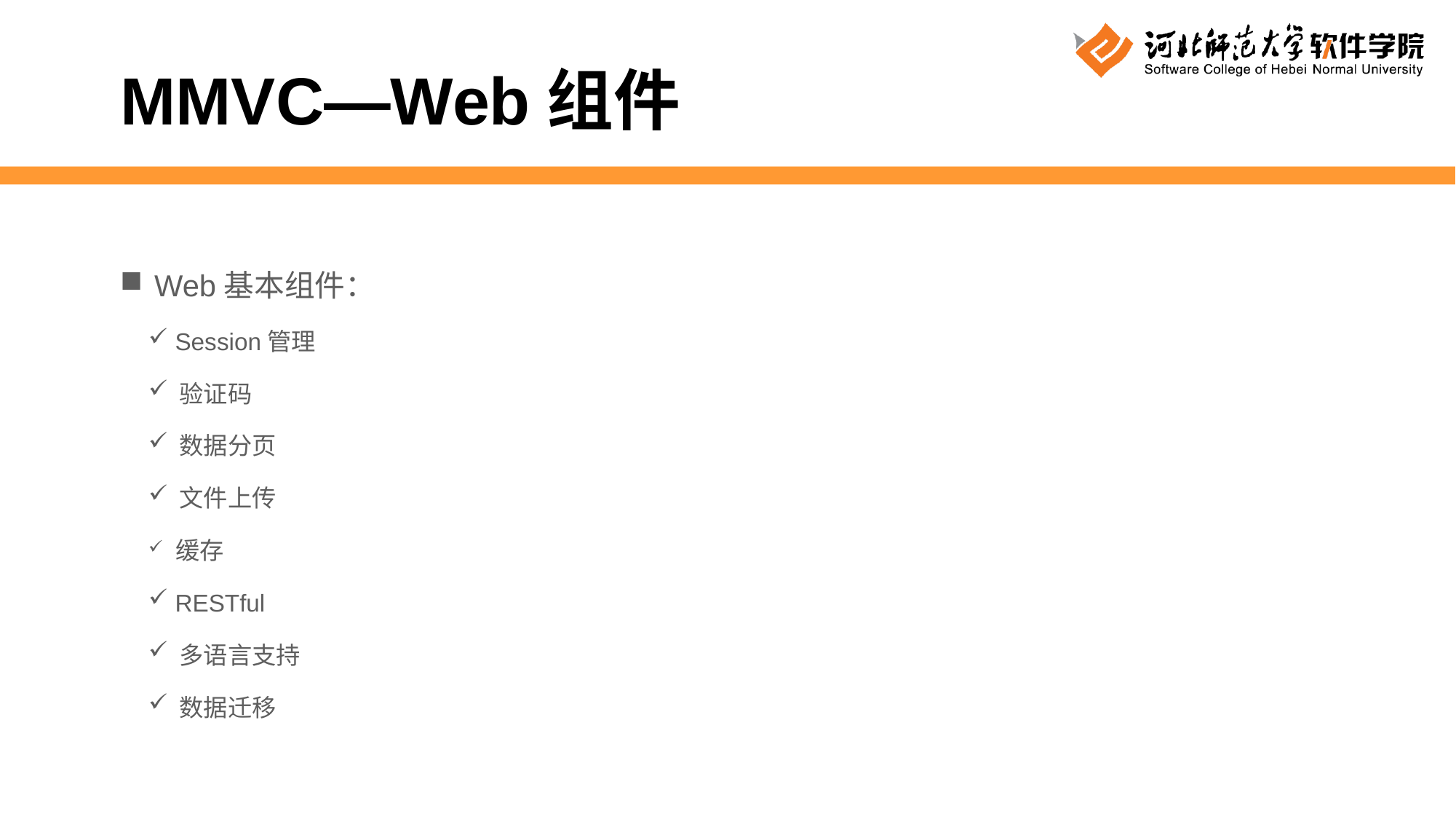

MMVC—Web组件
Web基本组件：
 Session管理
 验证码
 数据分页
 文件上传
  缓存
 RESTful
 多语言支持
 数据迁移